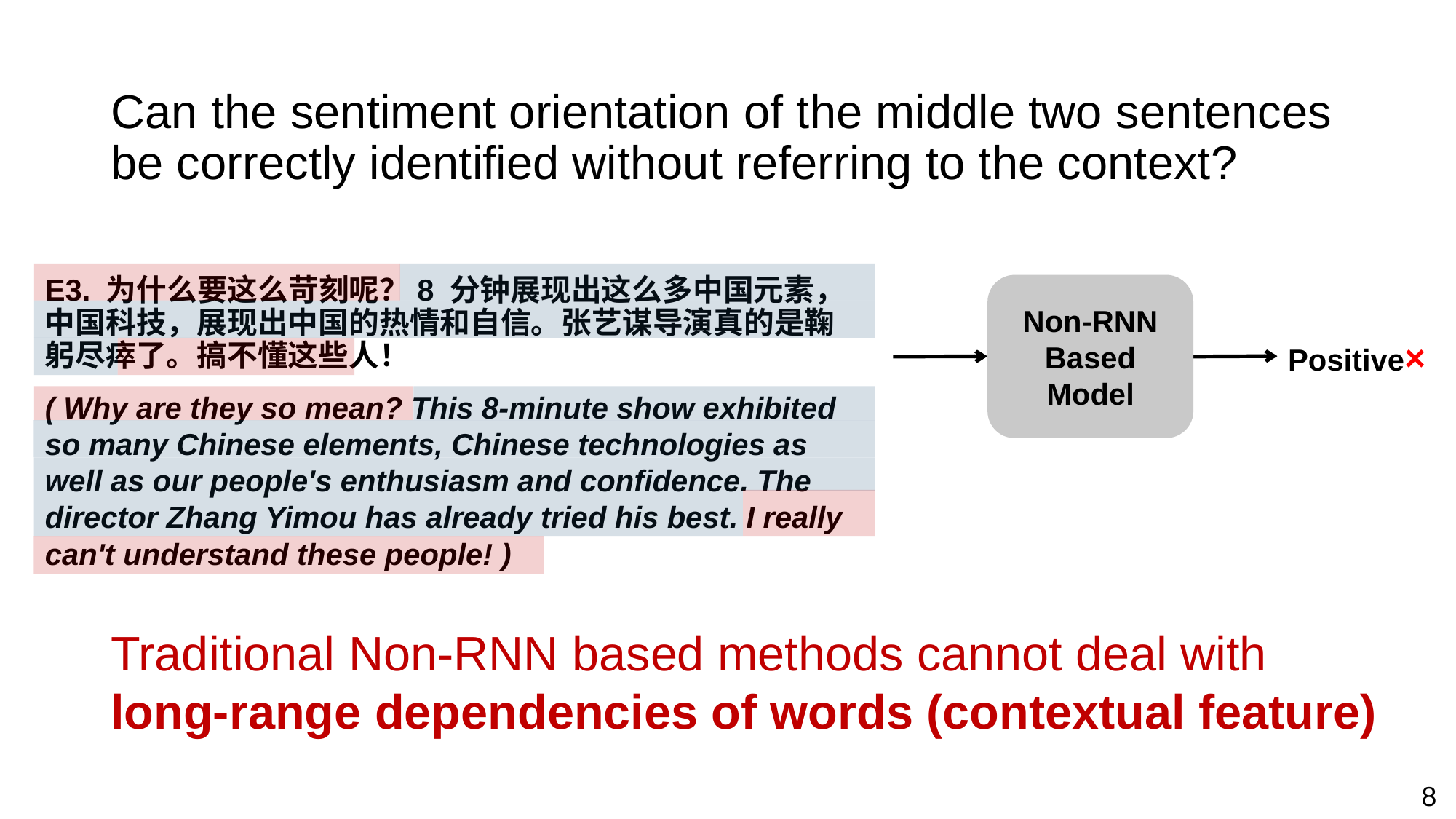

# Can the sentiment orientation of the middle two sentences be correctly identified without referring to the context?

E3. 为什么要这么苛刻呢？8 分钟展现出这么多中国元素，中国科技，展现出中国的热情和自信。张艺谋导演真的是鞠躬尽瘁了。搞不懂这些人！
( Why are they so mean? This 8-minute show exhibited so many Chinese elements, Chinese technologies as well as our people's enthusiasm and confidence. The director Zhang Yimou has already tried his best. I really can't understand these people! )

Non-RNN Based Model

Positive×

Traditional Non-RNN based methods cannot deal with
long-range dependencies of words (contextual feature)
8